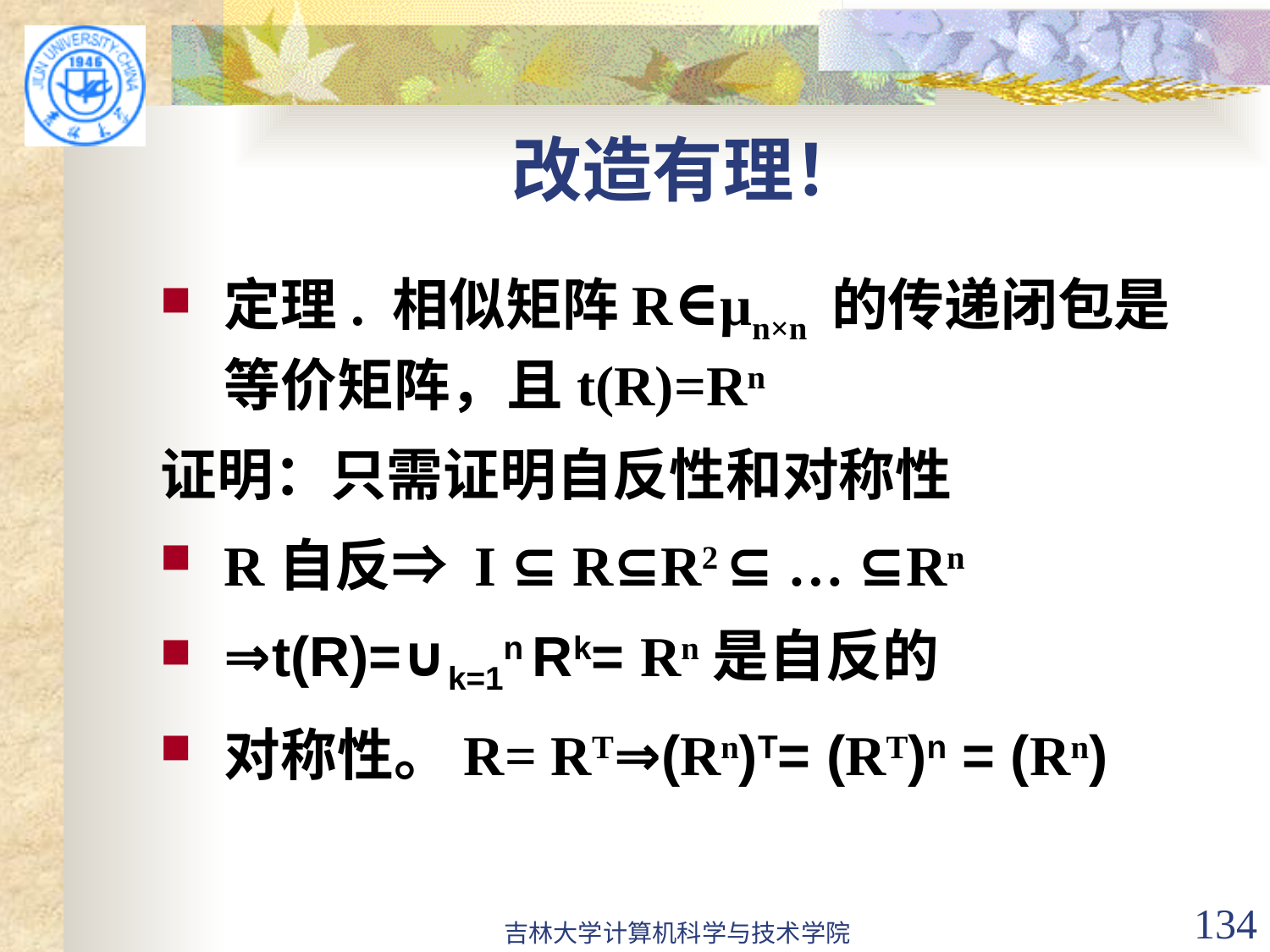

# 改造有理！
定理. 相似矩阵R∈μn×n 的传递闭包是等价矩阵，且t(R)=Rn
证明：只需证明自反性和对称性
R自反⇒ I ⊆ R⊆R2 ⊆ … ⊆Rn
⇒t(R)=∪k=1n Rk= Rn是自反的
对称性。R= RT⇒(Rn)T= (RT)n = (Rn)
吉林大学计算机科学与技术学院
134